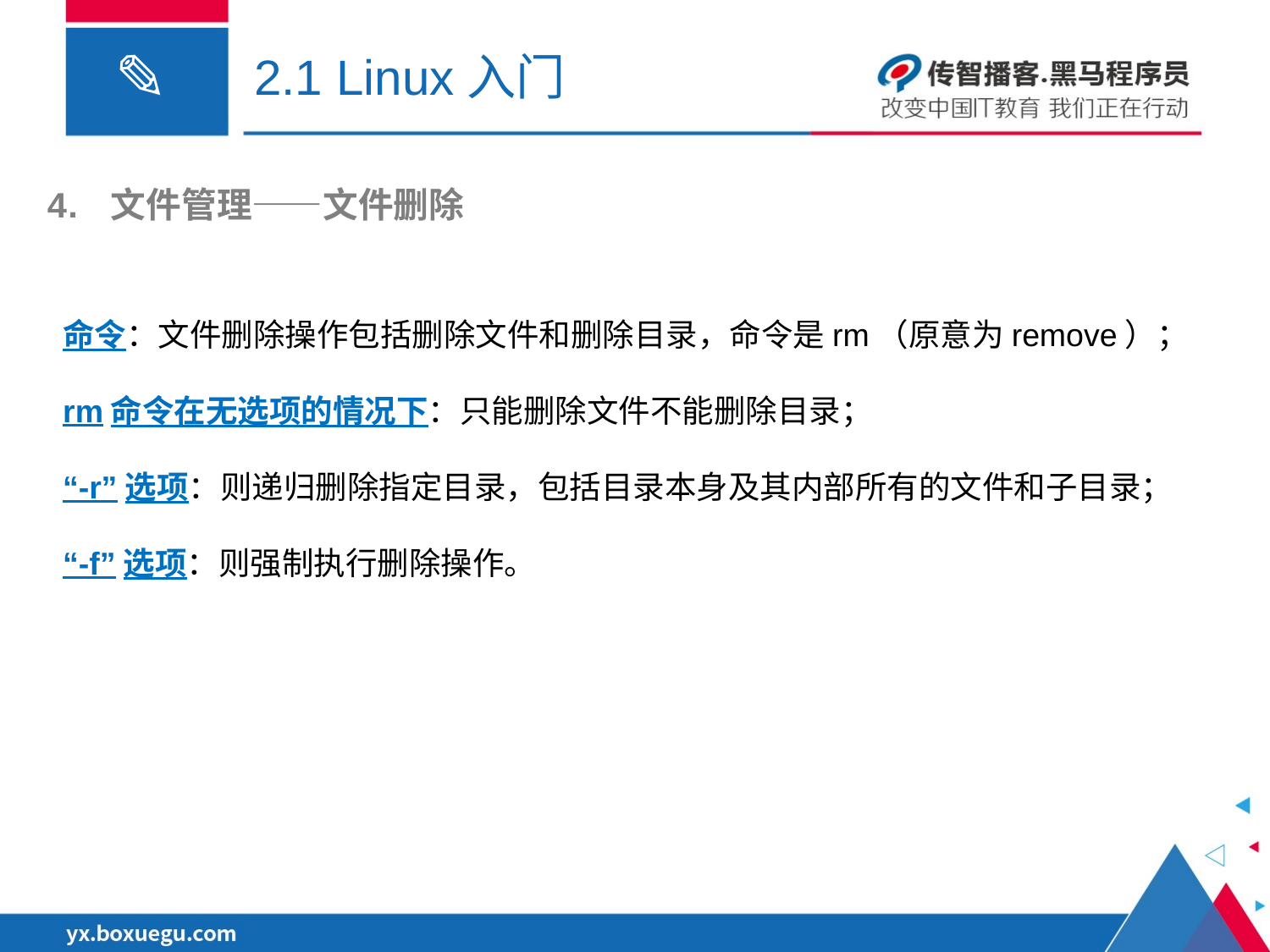

# 2.1 Linux入门
文件管理——文件删除
命令：文件删除操作包括删除文件和删除目录，命令是rm（原意为remove）；
rm命令在无选项的情况下：只能删除文件不能删除目录；
“-r”选项：则递归删除指定目录，包括目录本身及其内部所有的文件和子目录；
“-f”选项：则强制执行删除操作。